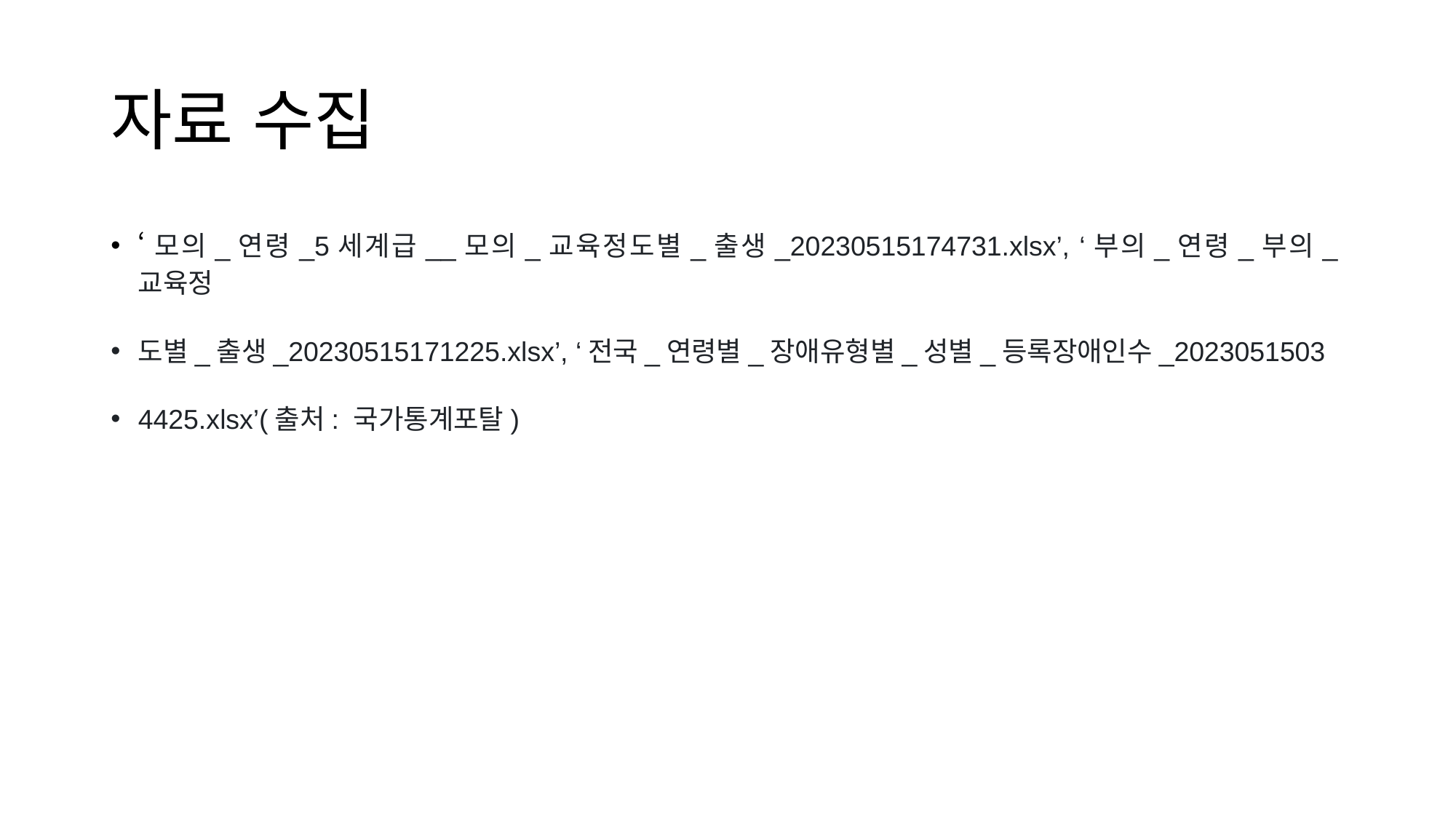

# 자료 수집
‘모의_연령_5세계급__모의_교육정도별_출생_20230515174731.xlsx’, ‘부의_연령_부의_교육정
도별_출생_20230515171225.xlsx’, ‘전국_연령별_장애유형별_성별_등록장애인수_2023051503
4425.xlsx’(출처: 국가통계포탈)